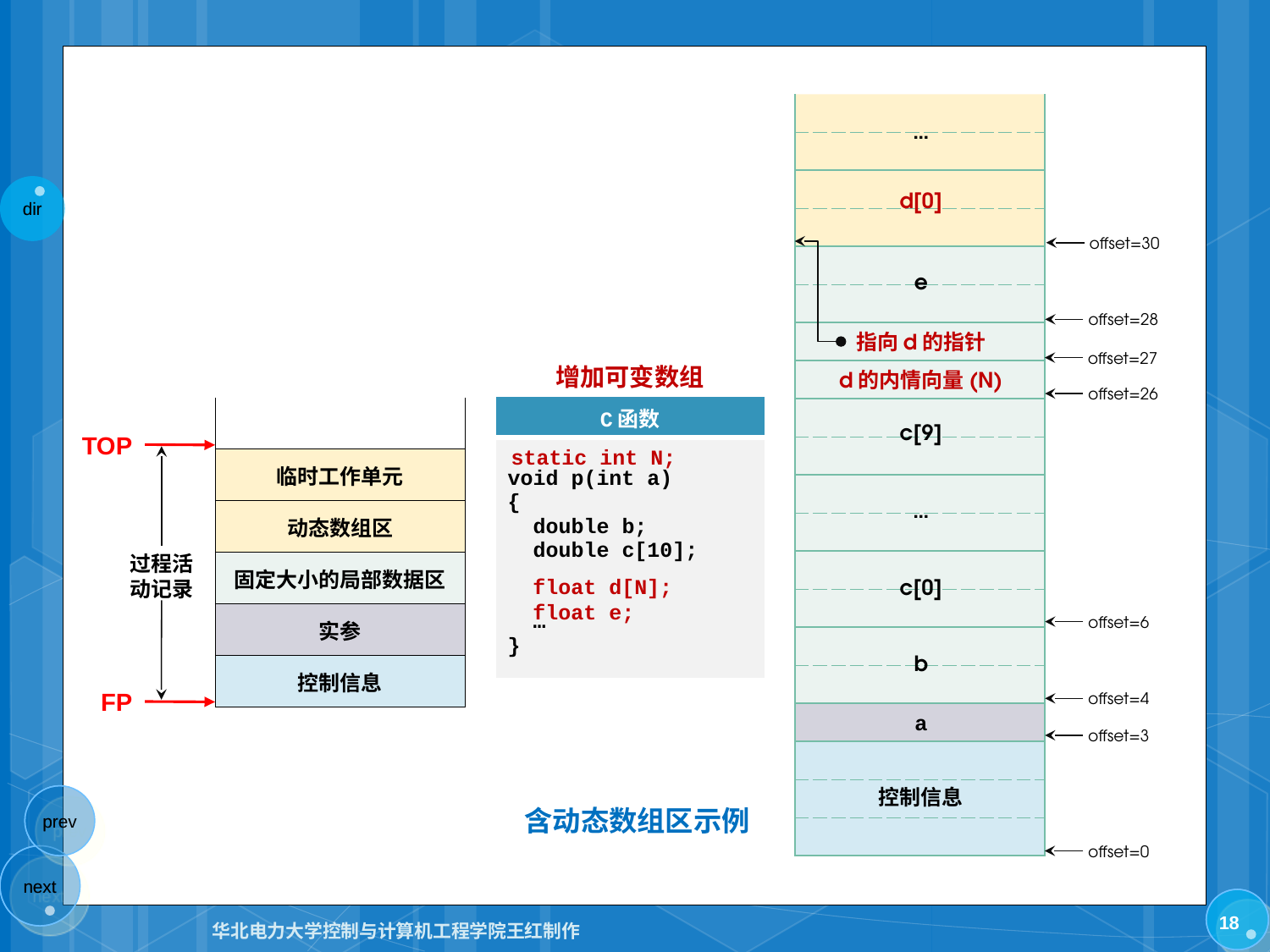

|  |
| --- |
|  |
|  |
|  |
|  |
|  |
|  |
|  |
|  |
|  |
|  |
|  |
|  |
|  |
|  |
|  |
|  |
|  |
|  |
|  |
…
d[0]
offset=30
e
offset=28
指向d的指针
offset=27
增加可变数组
d的内情向量(N)
offset=26
| C函数 |
| --- |
| void p(int a) { double b; double c[10]; … } |
|  |
| --- |
| 临时工作单元 |
| 动态数组区 |
| 固定大小的局部数据区 |
| 实参 |
| 控制信息 |
c[9]
TOP
static int N;
…
过程活动记录
  float d[N];
  float e;
c[0]
offset=6
b
FP
offset=4
a
offset=3
控制信息
含动态数组区示例
offset=0
18
华北电力大学控制与计算机工程学院王红制作